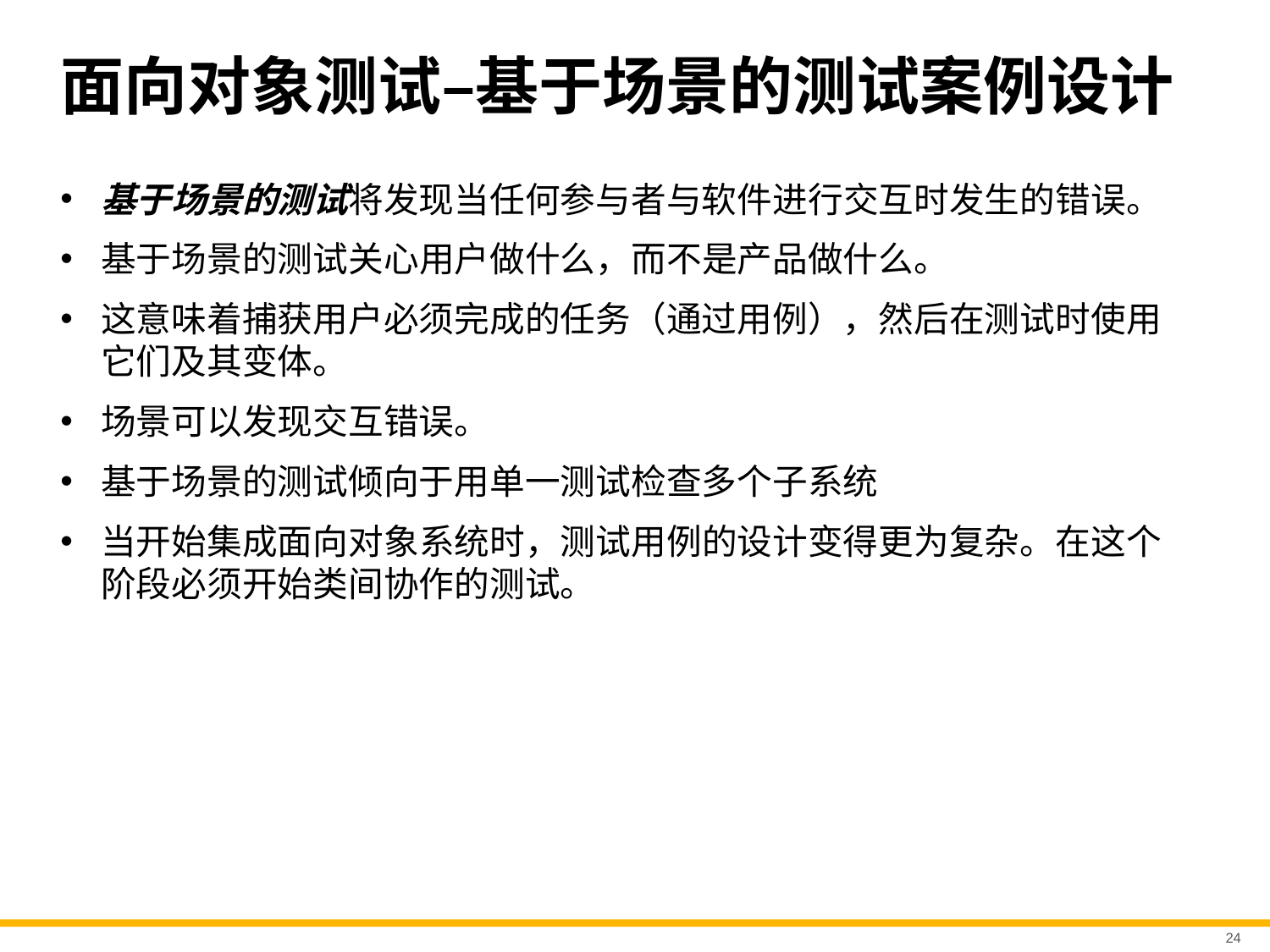

# 面向对象测试–基于场景的测试案例设计
基于场景的测试将发现当任何参与者与软件进行交互时发生的错误。
基于场景的测试关心用户做什么，而不是产品做什么。
这意味着捕获用户必须完成的任务（通过用例），然后在测试时使用它们及其变体。
场景可以发现交互错误。
基于场景的测试倾向于用单一测试检查多个子系统
当开始集成面向对象系统时，测试用例的设计变得更为复杂。在这个阶段必须开始类间协作的测试。
24